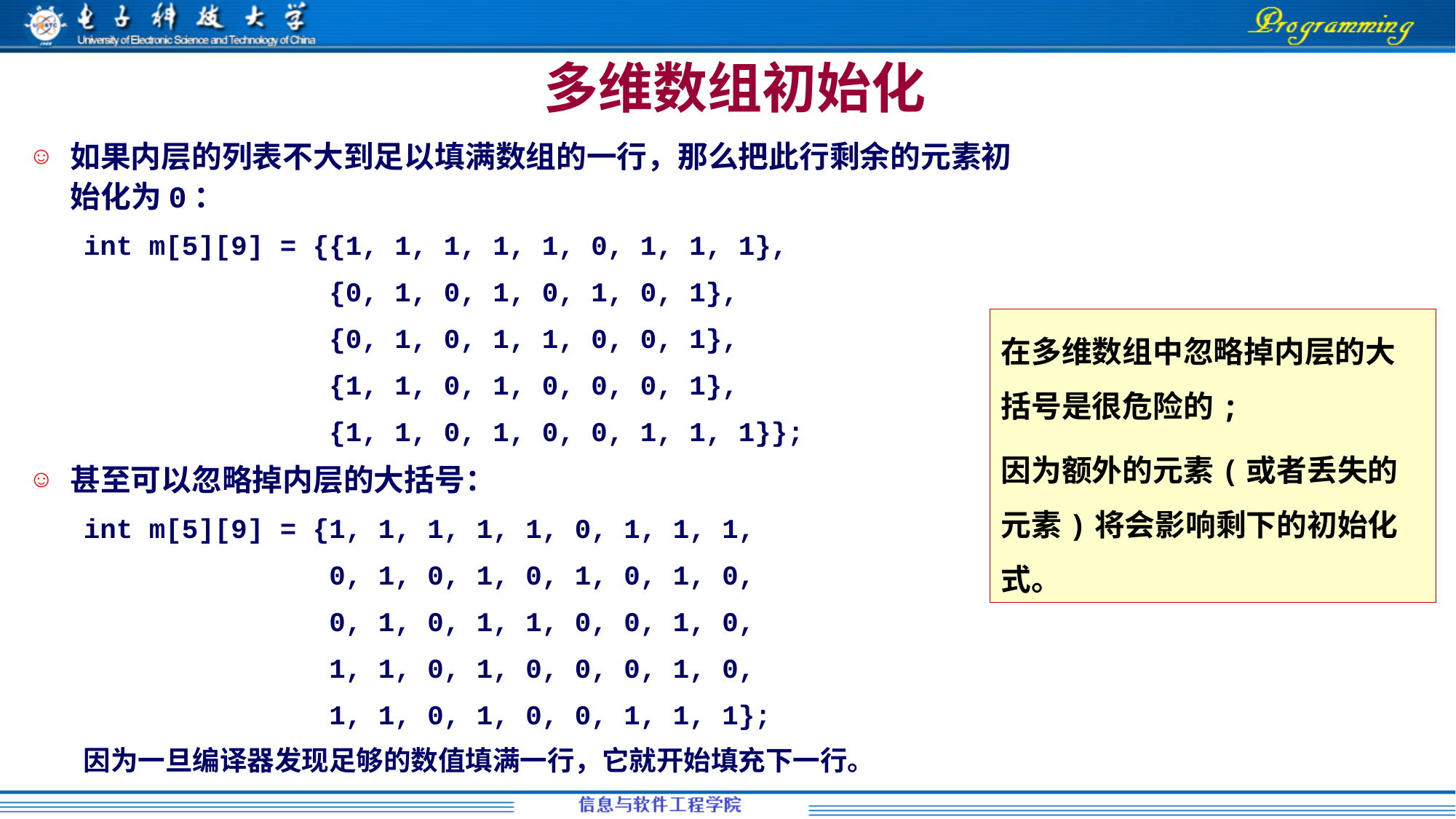

多维数组初始化
如果内层的列表不大到足以填满数组的一行，那么把此行剩余的元素初始化为0：
int m[5][9] = {{1, 1, 1, 1, 1, 0, 1, 1, 1},
               {0, 1, 0, 1, 0, 1, 0, 1},
               {0, 1, 0, 1, 1, 0, 0, 1},
               {1, 1, 0, 1, 0, 0, 0, 1},
               {1, 1, 0, 1, 0, 0, 1, 1, 1}};
甚至可以忽略掉内层的大括号：
int m[5][9] = {1, 1, 1, 1, 1, 0, 1, 1, 1,
               0, 1, 0, 1, 0, 1, 0, 1, 0,
               0, 1, 0, 1, 1, 0, 0, 1, 0,
               1, 1, 0, 1, 0, 0, 0, 1, 0,
               1, 1, 0, 1, 0, 0, 1, 1, 1};
因为一旦编译器发现足够的数值填满一行，它就开始填充下一行。
在多维数组中忽略掉内层的大括号是很危险的;
因为额外的元素(或者丢失的元素)将会影响剩下的初始化式。